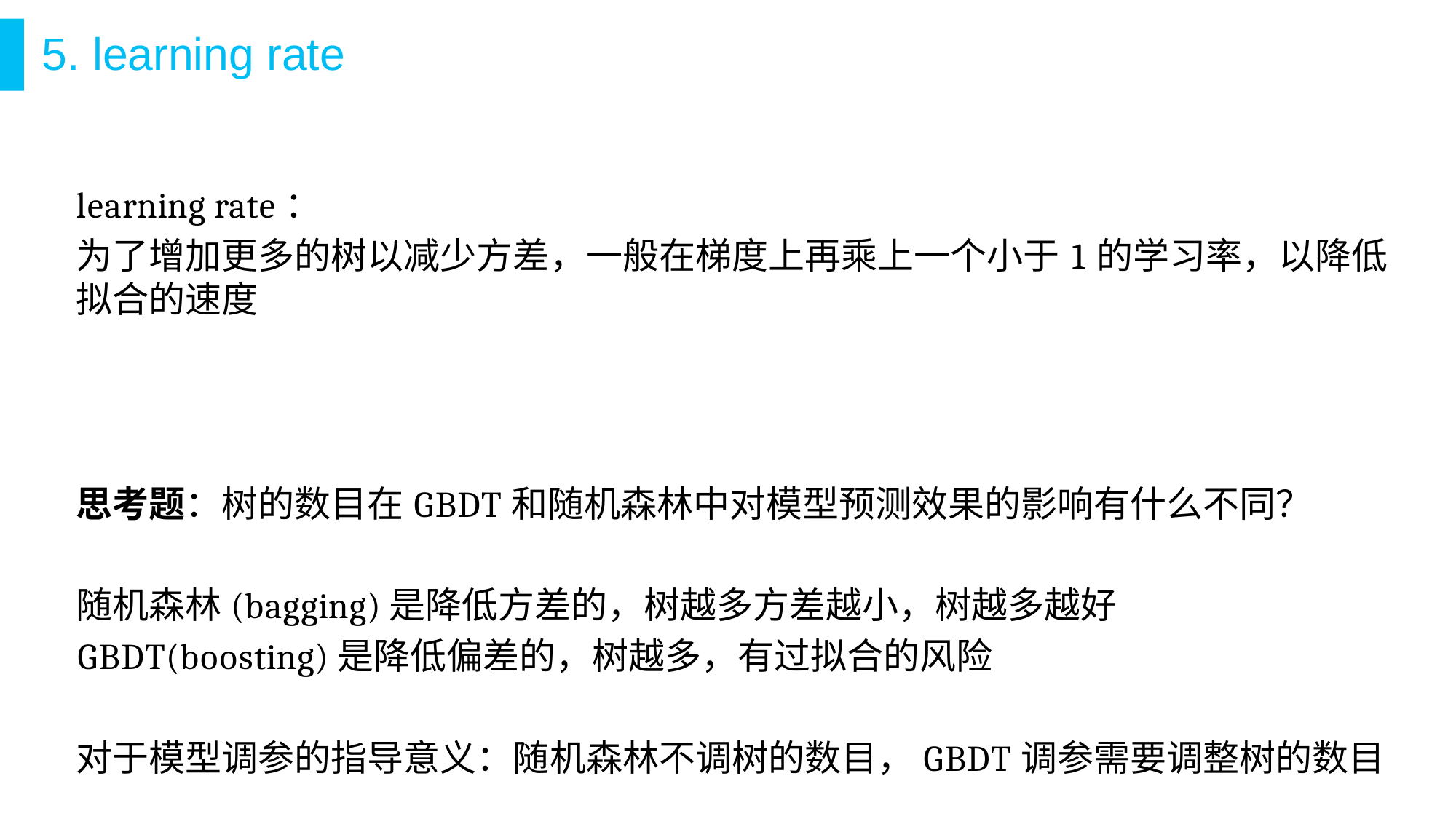

# 5. learning rate

learning rate：
为了增加更多的树以减少方差，一般在梯度上再乘上一个小于1的学习率，以降低拟合的速度

思考题：树的数目在GBDT和随机森林中对模型预测效果的影响有什么不同？

随机森林(bagging)是降低方差的，树越多方差越小，树越多越好
GBDT(boosting)是降低偏差的，树越多，有过拟合的风险

对于模型调参的指导意义：随机森林不调树的数目，GBDT调参需要调整树的数目